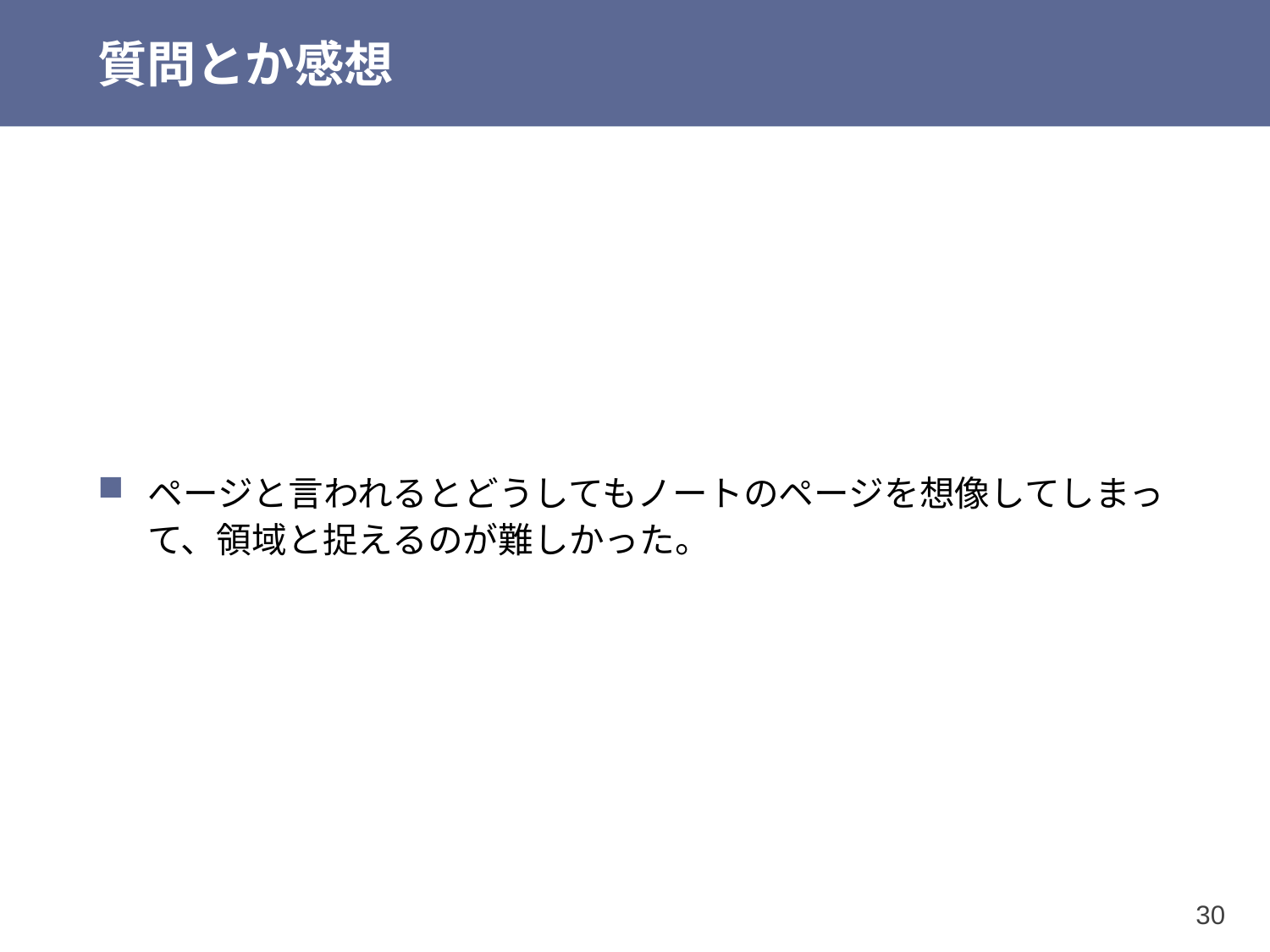

# 質問とか感想
ページと言われるとどうしてもノートのページを想像してしまって、領域と捉えるのが難しかった。